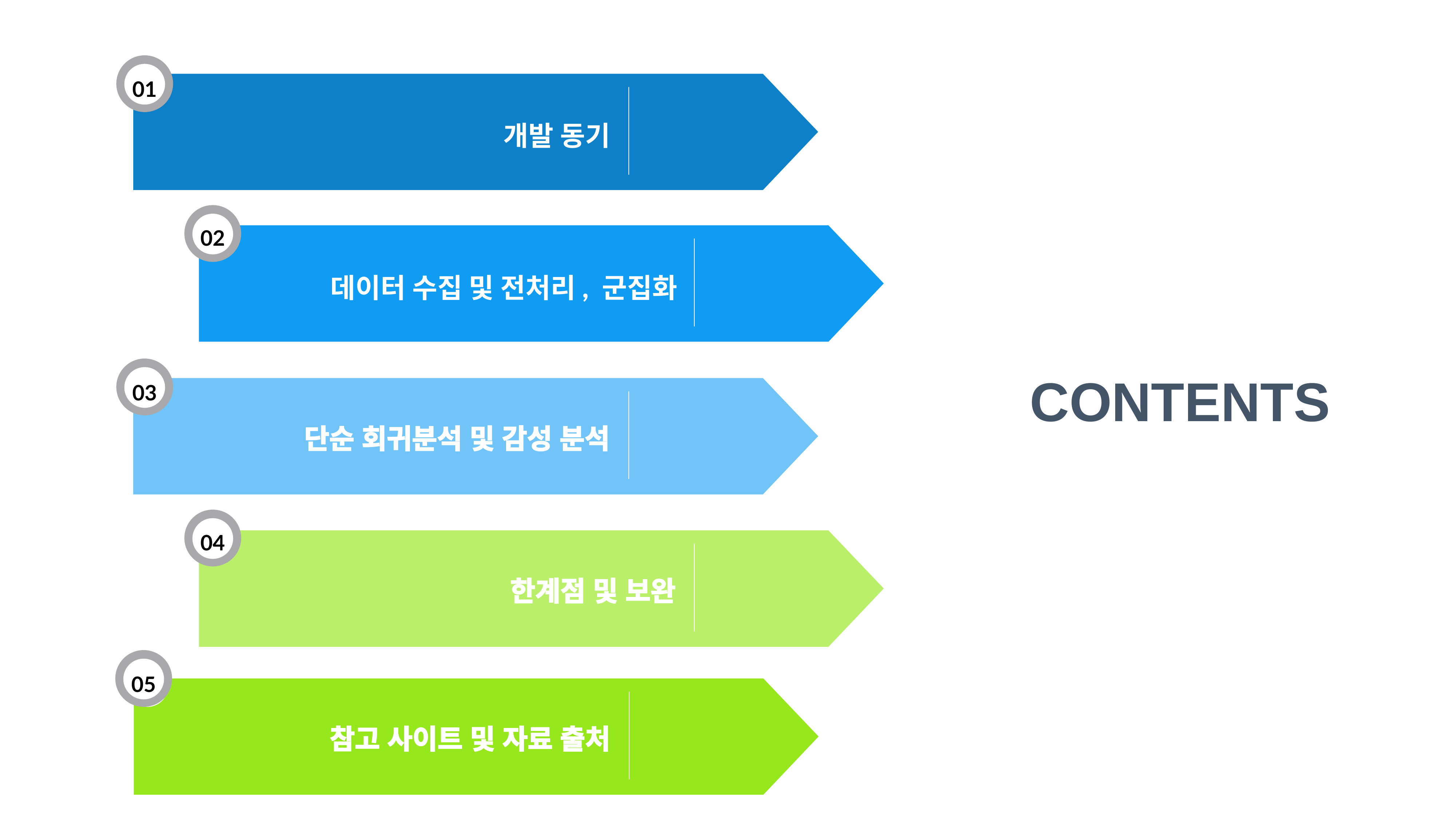

01

개발 동기
02

데이터 수집 및 전처리, 군집화
03

CONTENTS

단순 회귀분석 및 감성 분석
04

한계점 및 보완
05

참고 사이트 및 자료 출처